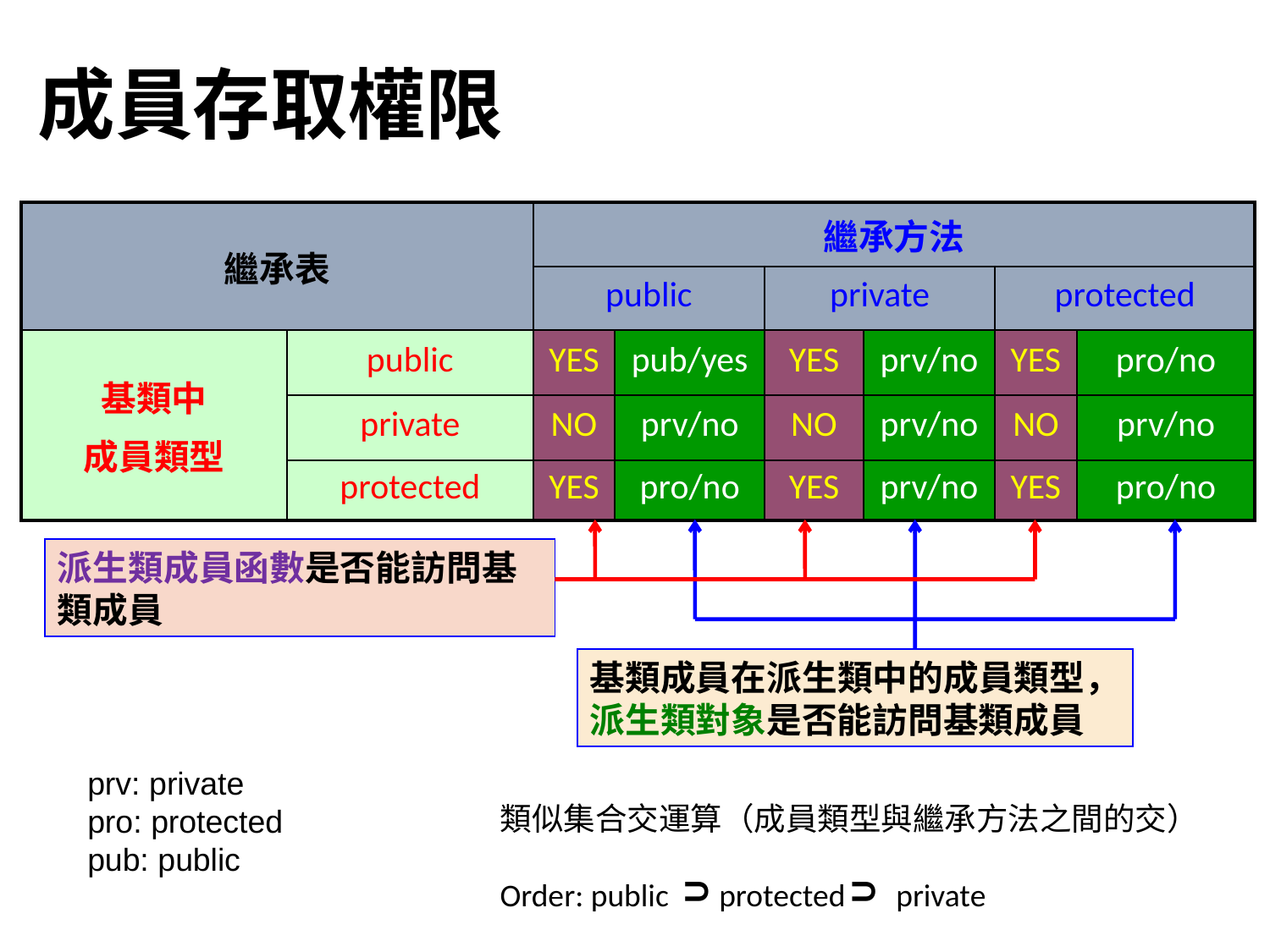

# 成員存取權限
| 繼承表 |  | 繼承方法 |  |  |  |  |  |
| --- | --- | --- | --- | --- | --- | --- | --- |
|  |  | public |  | private |  | protected |  |
| 基類中 成員類型 | public | YES | pub/yes | YES | prv/no | YES | pro/no |
|  | private | NO | prv/no | NO | prv/no | NO | prv/no |
|  | protected | YES | pro/no | YES | prv/no | YES | pro/no |

派生類成員函數是否能訪問基類成員

基類成員在派生類中的成員類型，
派生類對象是否能訪問基類成員
prv: private
pro: protected
pub: public
類似集合交運算（成員類型與繼承方法之間的交）

Order: public       protected       private
U
U